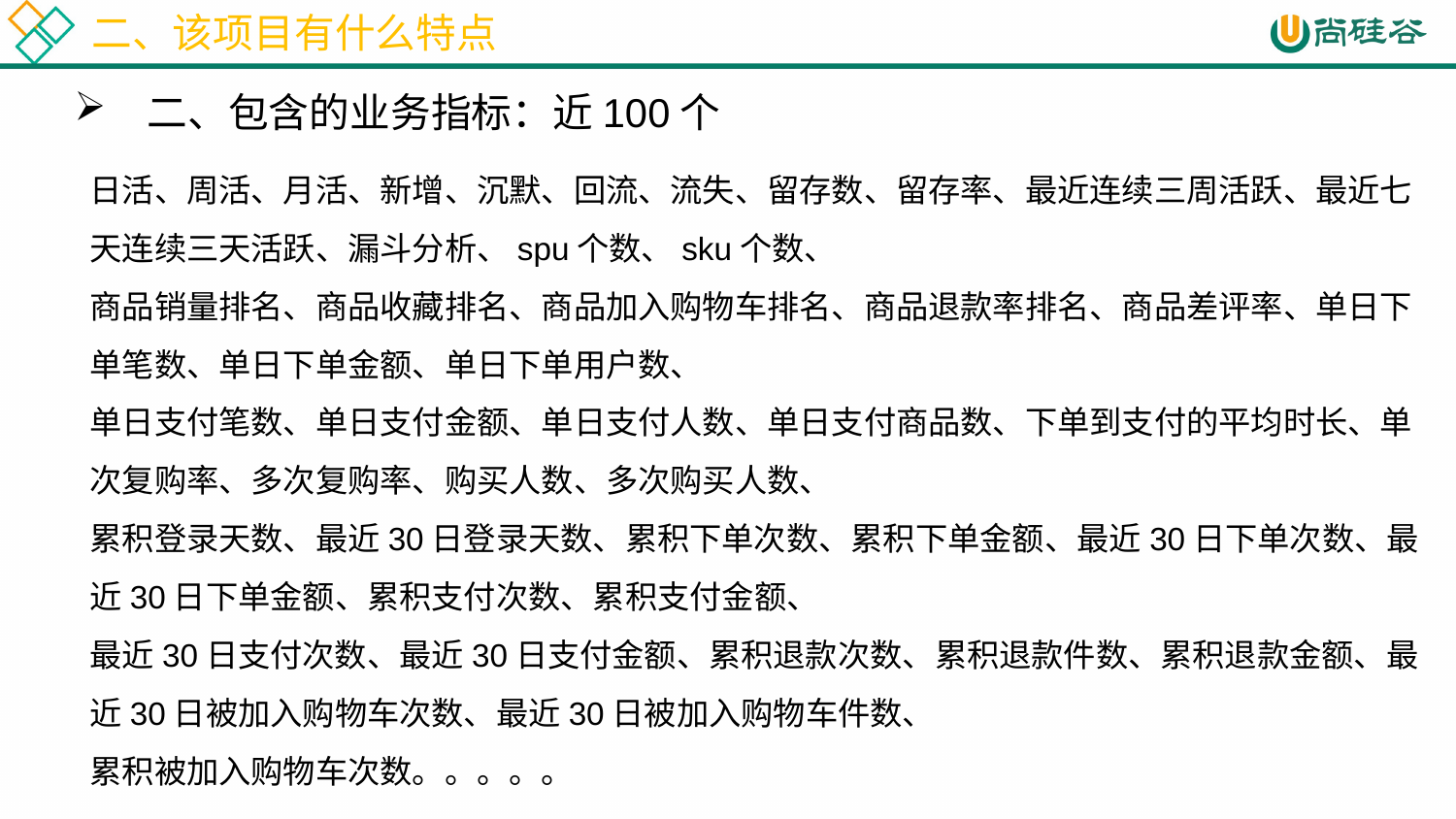

二、该项目有什么特点
二、包含的业务指标：近100个
日活、周活、月活、新增、沉默、回流、流失、留存数、留存率、最近连续三周活跃、最近七天连续三天活跃、漏斗分析、spu个数、sku个数、
商品销量排名、商品收藏排名、商品加入购物车排名、商品退款率排名、商品差评率、单日下单笔数、单日下单金额、单日下单用户数、
单日支付笔数、单日支付金额、单日支付人数、单日支付商品数、下单到支付的平均时长、单次复购率、多次复购率、购买人数、多次购买人数、
累积登录天数、最近30日登录天数、累积下单次数、累积下单金额、最近30日下单次数、最近30日下单金额、累积支付次数、累积支付金额、
最近30日支付次数、最近30日支付金额、累积退款次数、累积退款件数、累积退款金额、最近30日被加入购物车次数、最近30日被加入购物车件数、
累积被加入购物车次数。。。。。